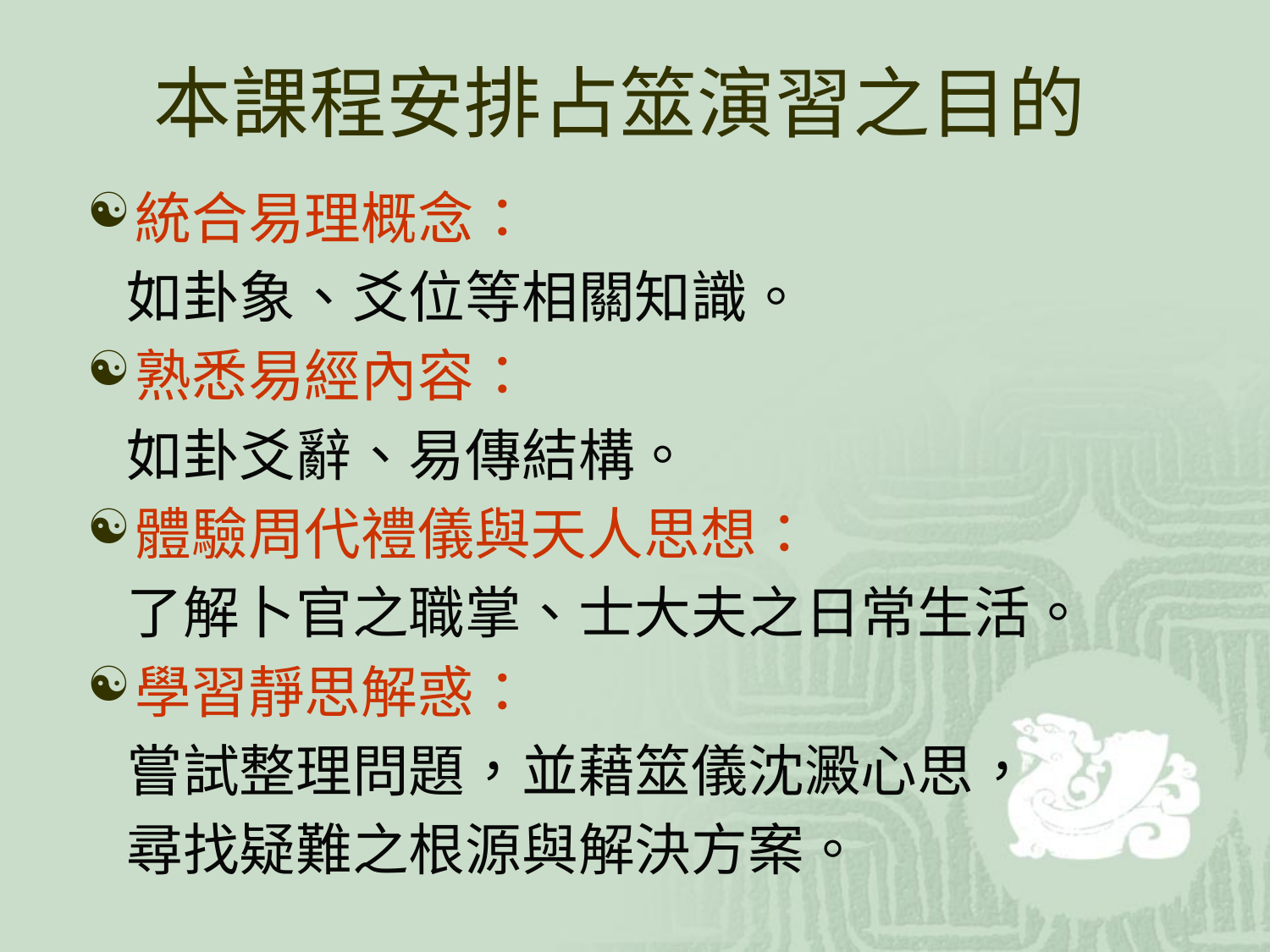

# 本課程安排占筮演習之目的
統合易理概念：
  如卦象、爻位等相關知識。
熟悉易經內容：
  如卦爻辭、易傳結構。
體驗周代禮儀與天人思想：
  了解卜官之職掌、士大夫之日常生活。
學習靜思解惑：
  嘗試整理問題，並藉筮儀沈澱心思，
  尋找疑難之根源與解決方案。